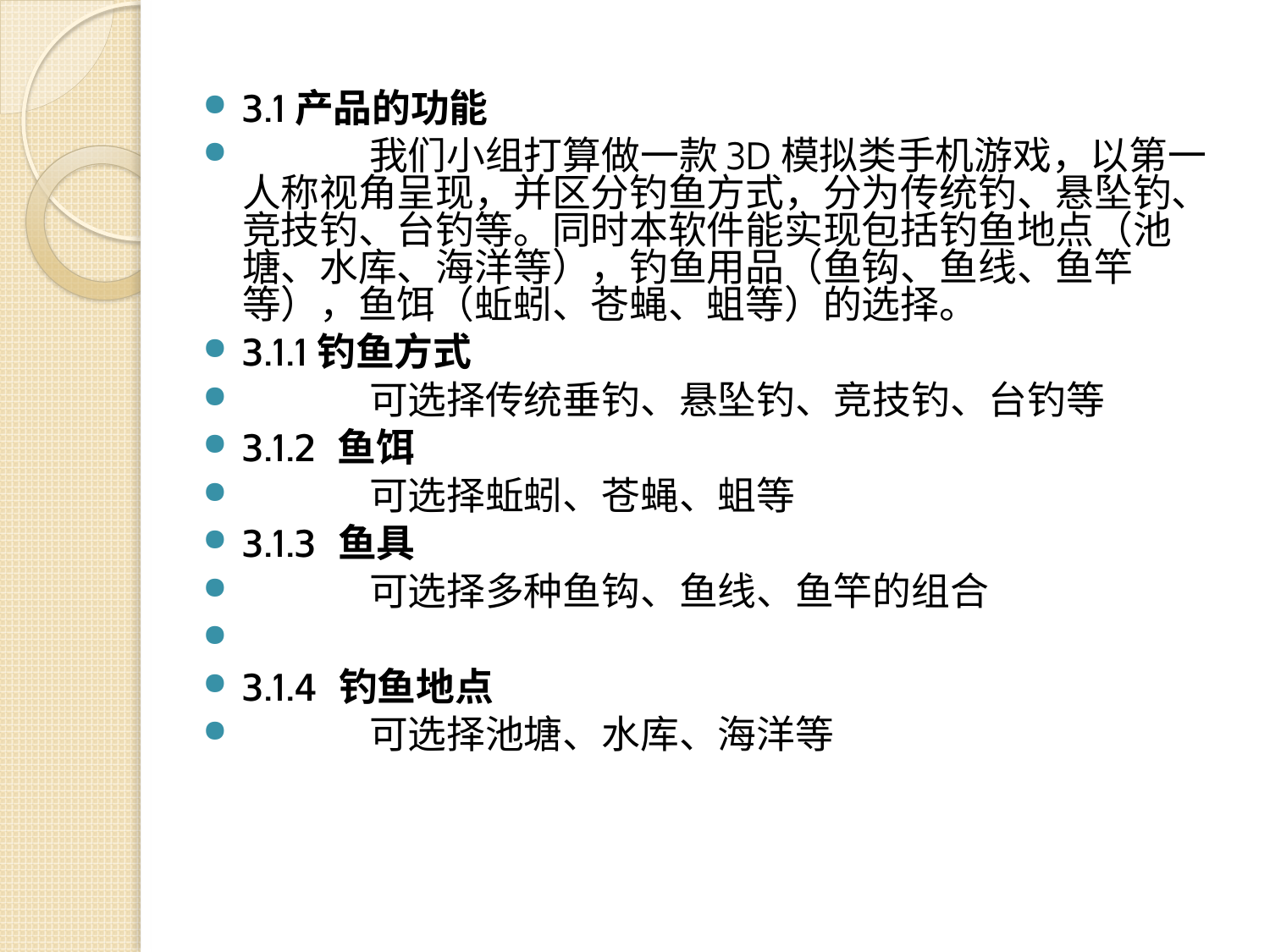

3.1产品的功能
	我们小组打算做一款3D模拟类手机游戏，以第一人称视角呈现，并区分钓鱼方式，分为传统钓、悬坠钓、竞技钓、台钓等。同时本软件能实现包括钓鱼地点（池塘、水库、海洋等），钓鱼用品（鱼钩、鱼线、鱼竿等），鱼饵（蚯蚓、苍蝇、蛆等）的选择。
3.1.1钓鱼方式
	可选择传统垂钓、悬坠钓、竞技钓、台钓等
3.1.2 鱼饵
	可选择蚯蚓、苍蝇、蛆等
3.1.3 鱼具
	可选择多种鱼钩、鱼线、鱼竿的组合

3.1.4 钓鱼地点
	可选择池塘、水库、海洋等